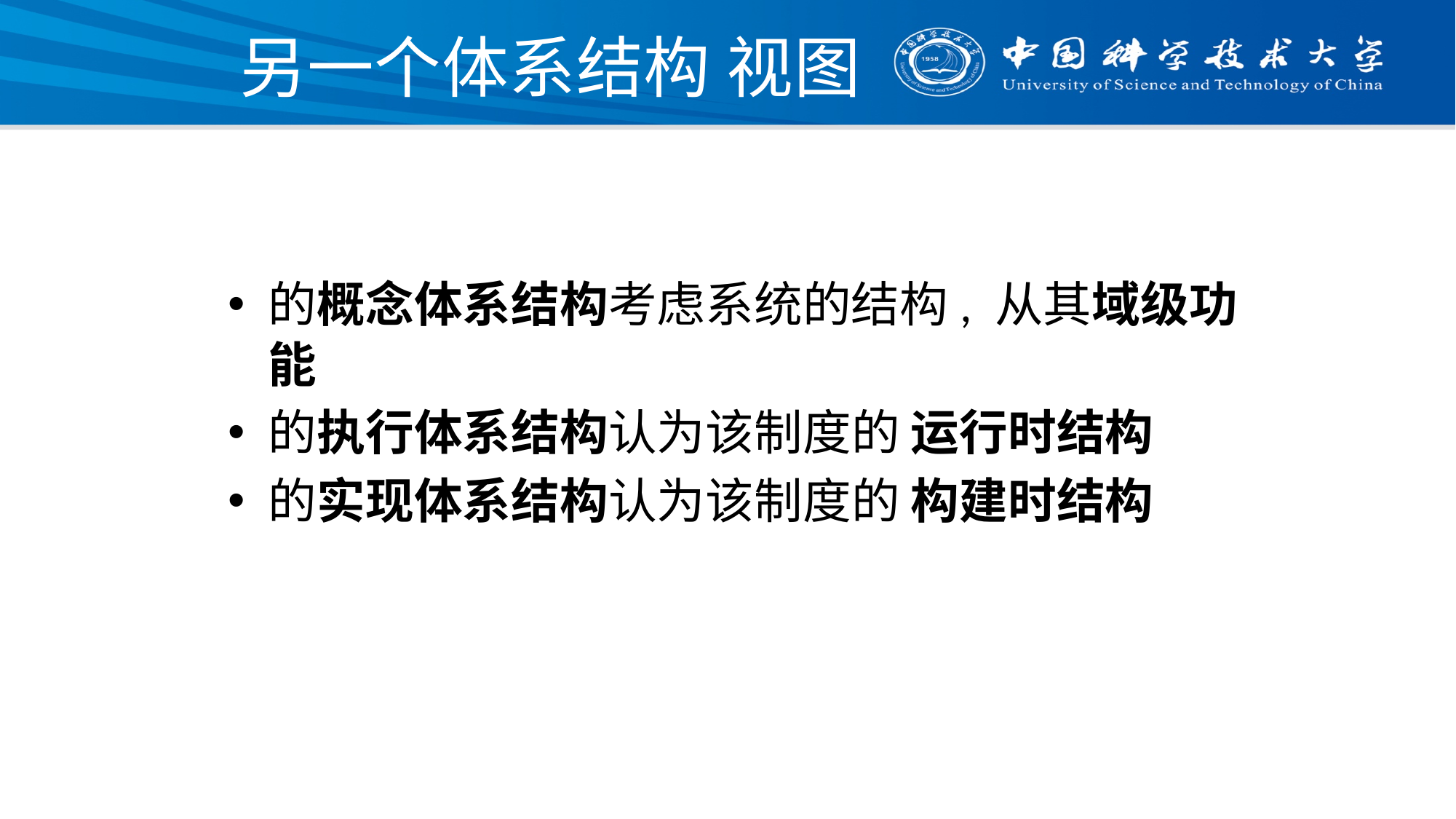

# 另一个体系结构 视图
的概念体系结构考虑系统的结构, 从其域级功能
的执行体系结构认为该制度的 运行时结构
的实现体系结构认为该制度的 构建时结构